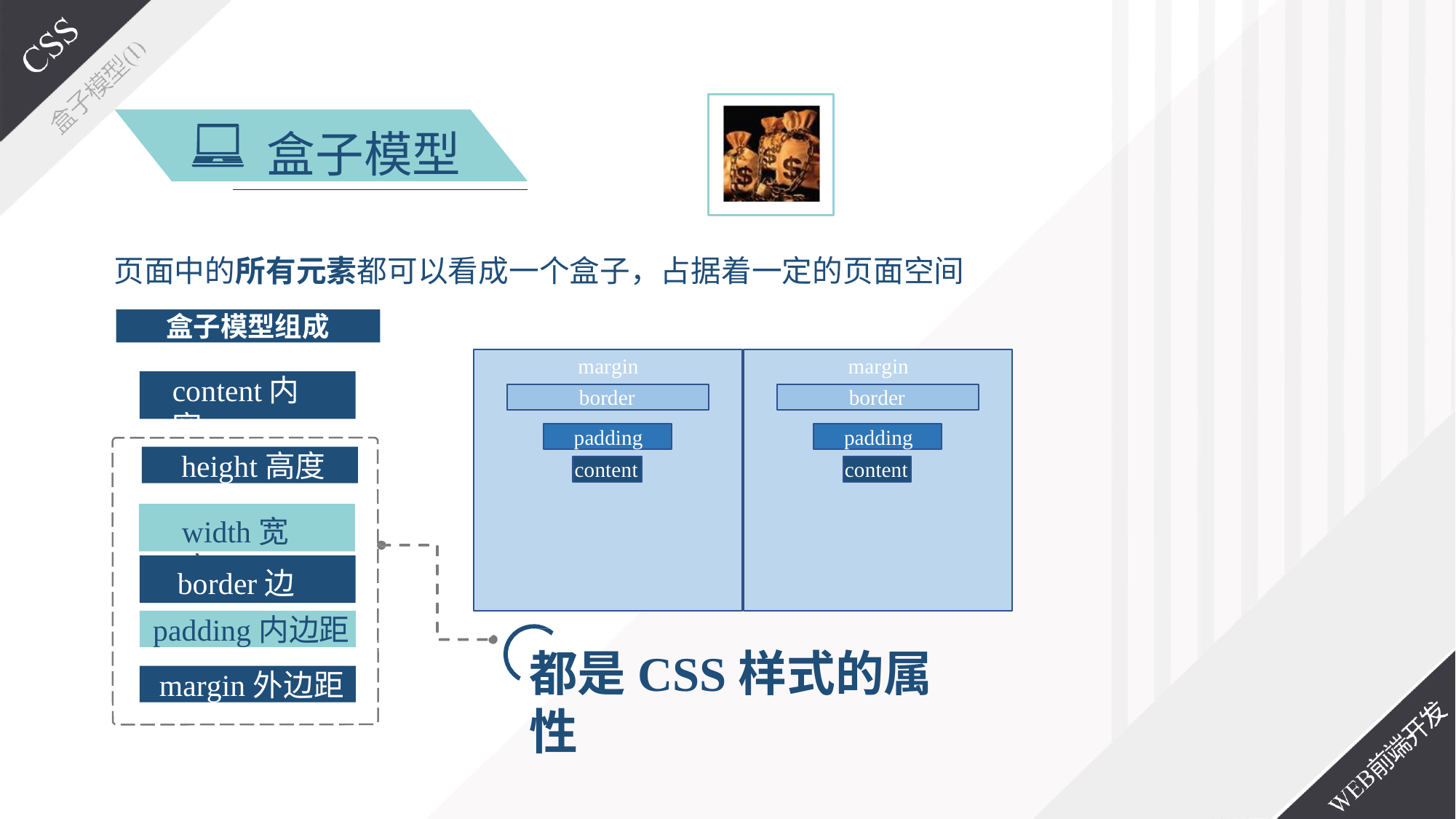

# 盒子模型

页面中的所有元素都可以看成一个盒子，占据着一定的页面空间
盒子模型组成

margin
margin
content内容

border
border
padding
padding

height高度
content
content

width宽度

border边框
padding内边距

都是CSS样式的属性
margin外边距